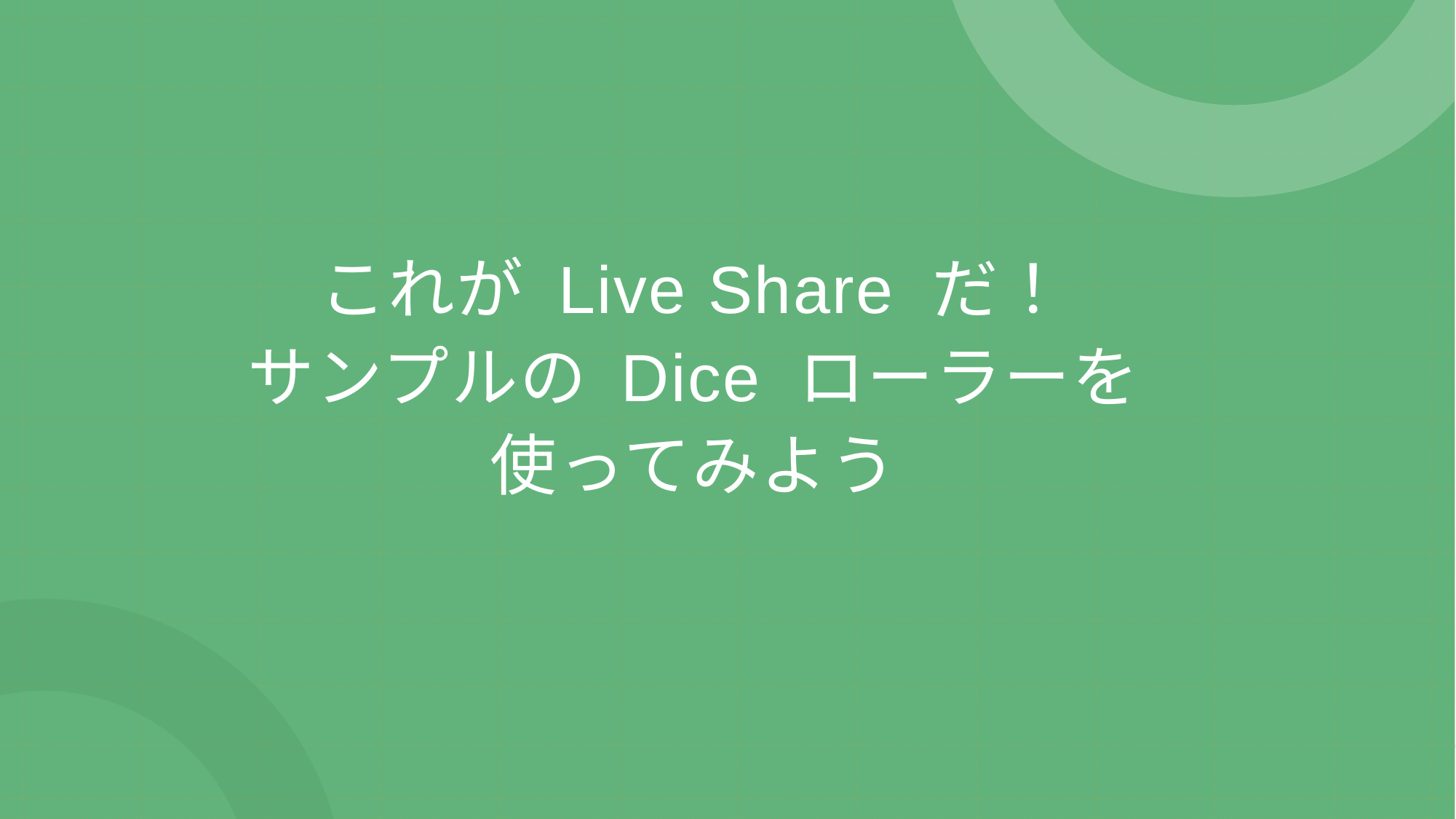

# これが Live Share だ！ サンプルの Dice ローラーを 使ってみよう